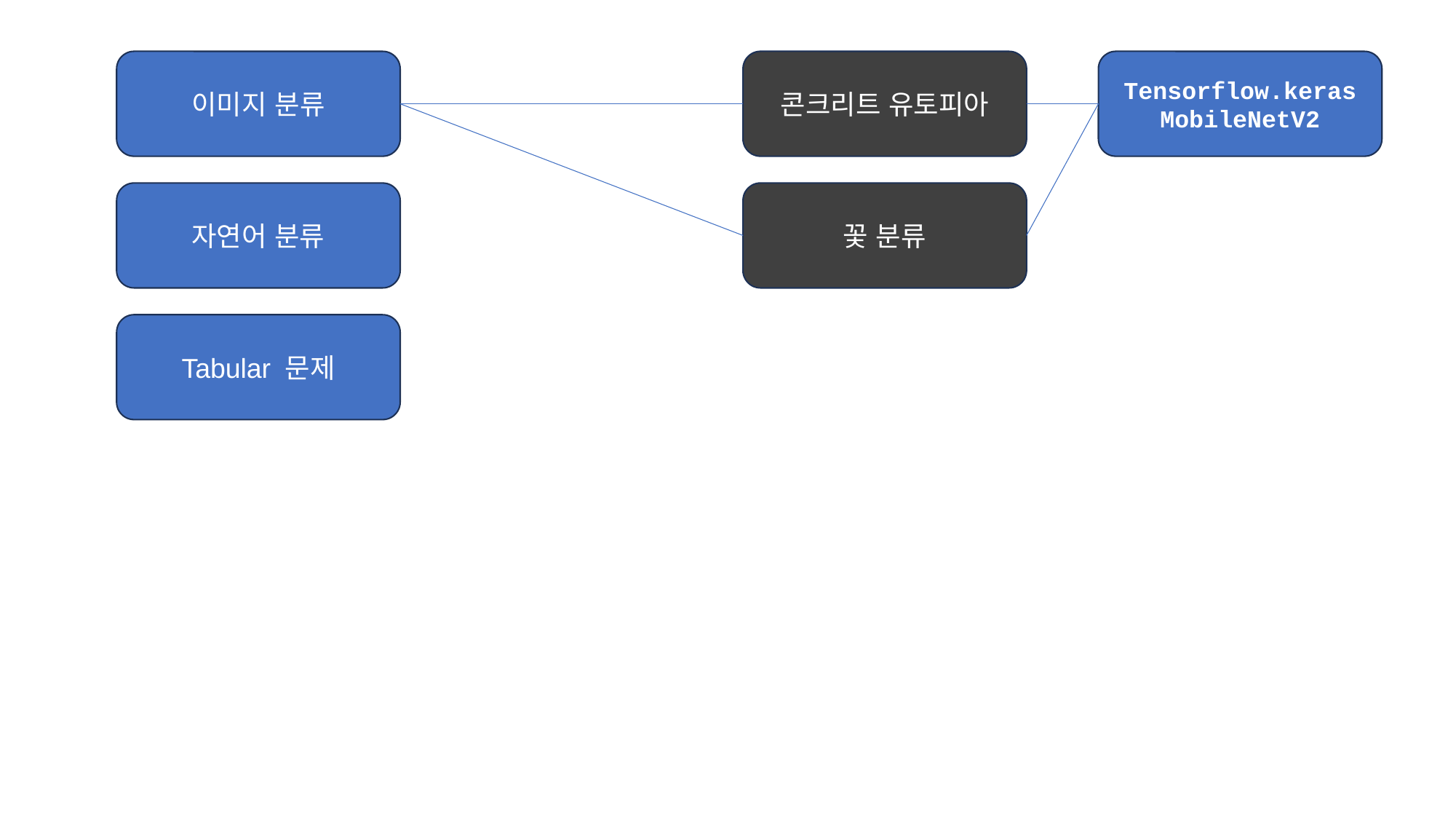

이미지 분류
콘크리트 유토피아
Tensorflow.keras
MobileNetV2
꽃 분류
자연어 분류
Tabular 문제